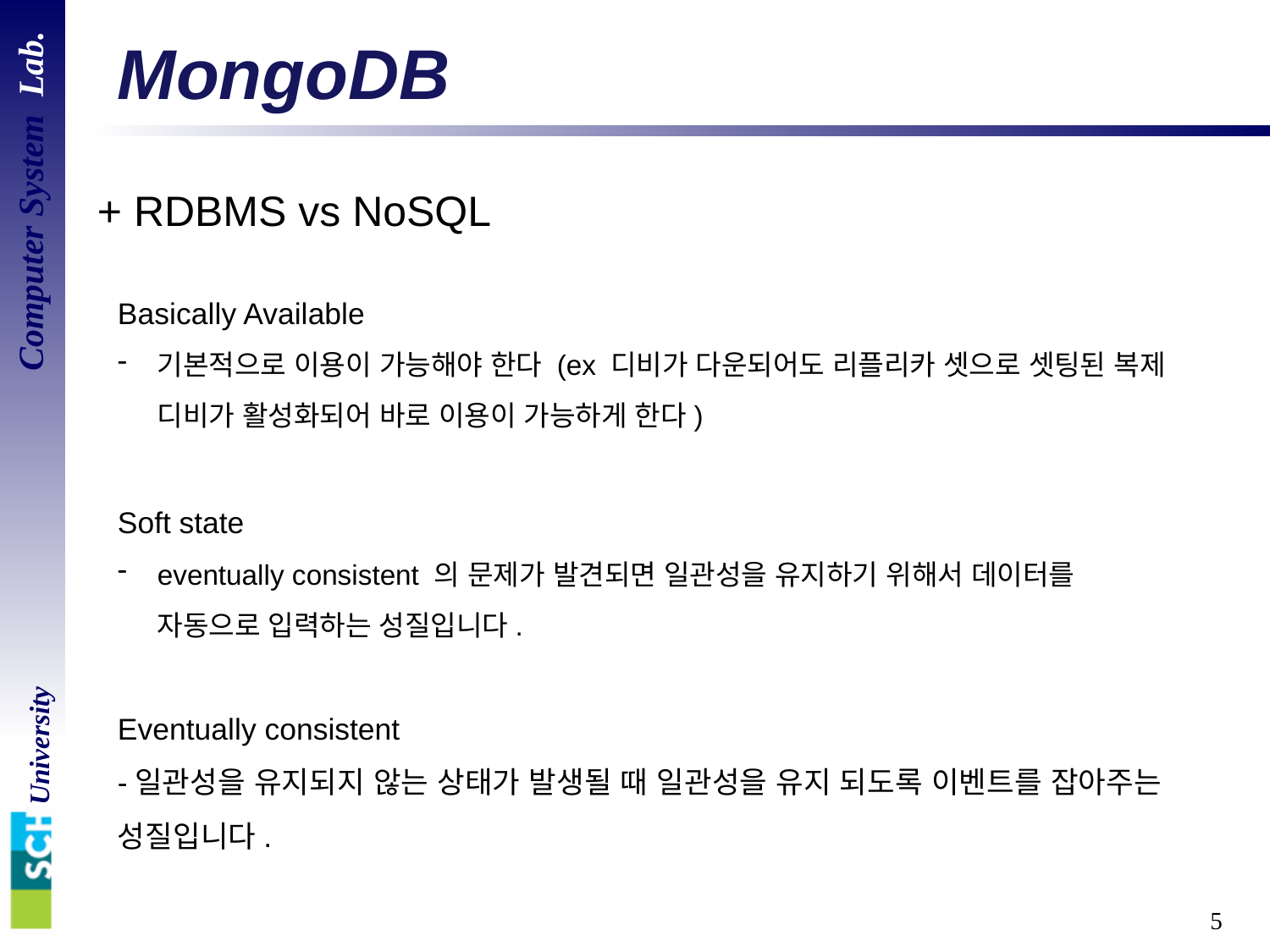

# MongoDB
+ RDBMS vs NoSQL
Basically Available
기본적으로 이용이 가능해야 한다 (ex 디비가 다운되어도 리플리카 셋으로 셋팅된 복제 디비가 활성화되어 바로 이용이 가능하게 한다)

Soft state
eventually consistent 의 문제가 발견되면 일관성을 유지하기 위해서 데이터를 자동으로 입력하는 성질입니다.

Eventually consistent
-일관성을 유지되지 않는 상태가 발생될 때 일관성을 유지 되도록 이벤트를 잡아주는 성질입니다.